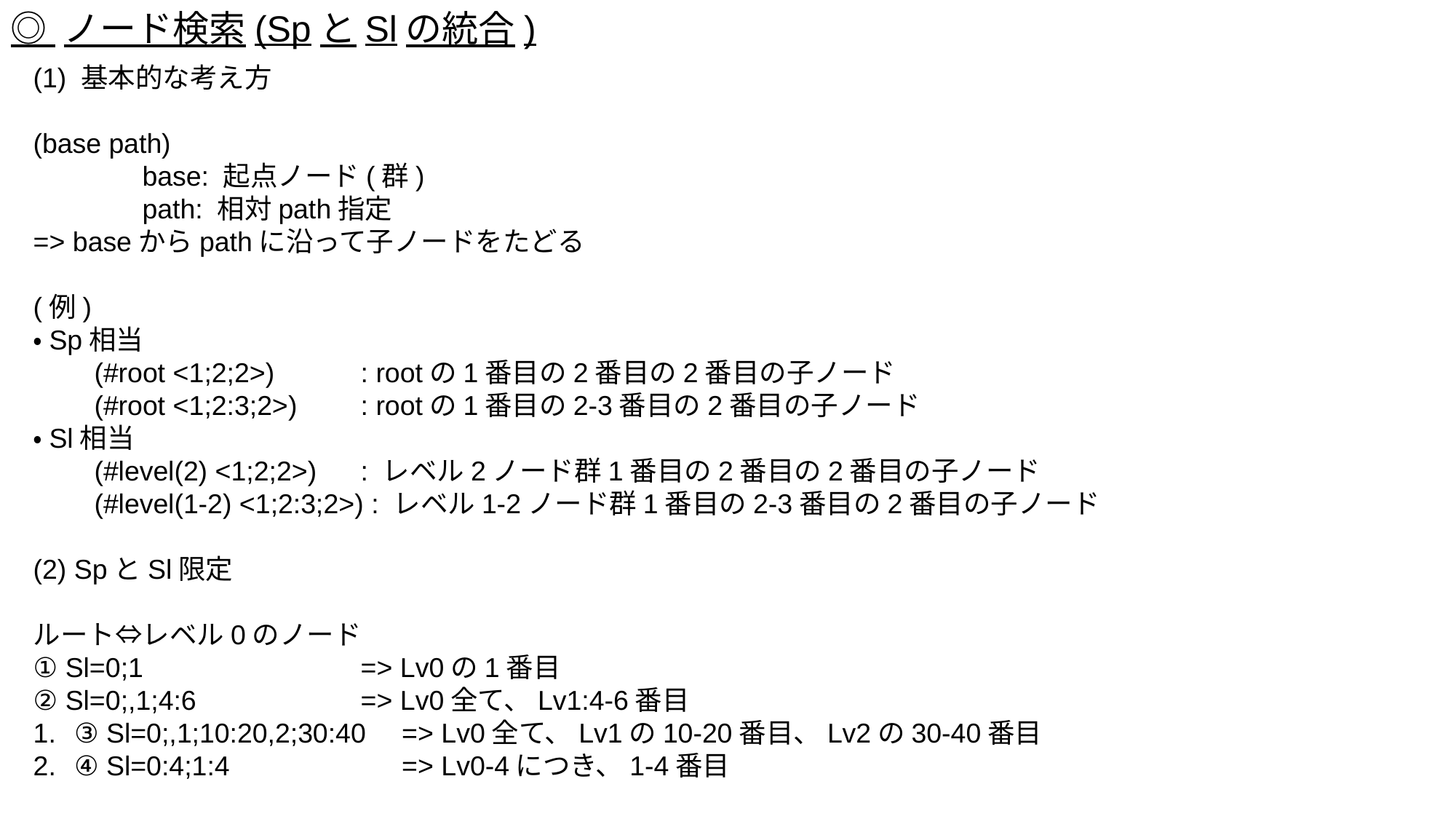

◎ ノード検索(SpとSlの統合)
(1) 基本的な考え方

(base path)
	base: 起点ノード(群)
	path: 相対path指定
=> baseからpathに沿って子ノードをたどる

(例)
・Sp相当
　　(#root <1;2;2>) 	: rootの1番目の2番目の2番目の子ノード
　　(#root <1;2:3;2>) 	: rootの1番目の2-3番目の2番目の子ノード
・Sl相当
　　(#level(2) <1;2;2>) 	: レベル2ノード群1番目の2番目の2番目の子ノード
　　(#level(1-2) <1;2:3;2>) : レベル1-2ノード群1番目の2-3番目の2番目の子ノード

(2) SpとSl限定

ルート⇔レベル0のノード
① Sl=0;1 		=> Lv0の1番目
② Sl=0;,1;4:6 		=> Lv0全て、Lv1:4-6番目
③ Sl=0;,1;10:20,2;30:40 	=> Lv0全て、Lv1の10-20番目、Lv2の30-40番目
④ Sl=0:4;1:4 		=> Lv0-4につき、1-4番目